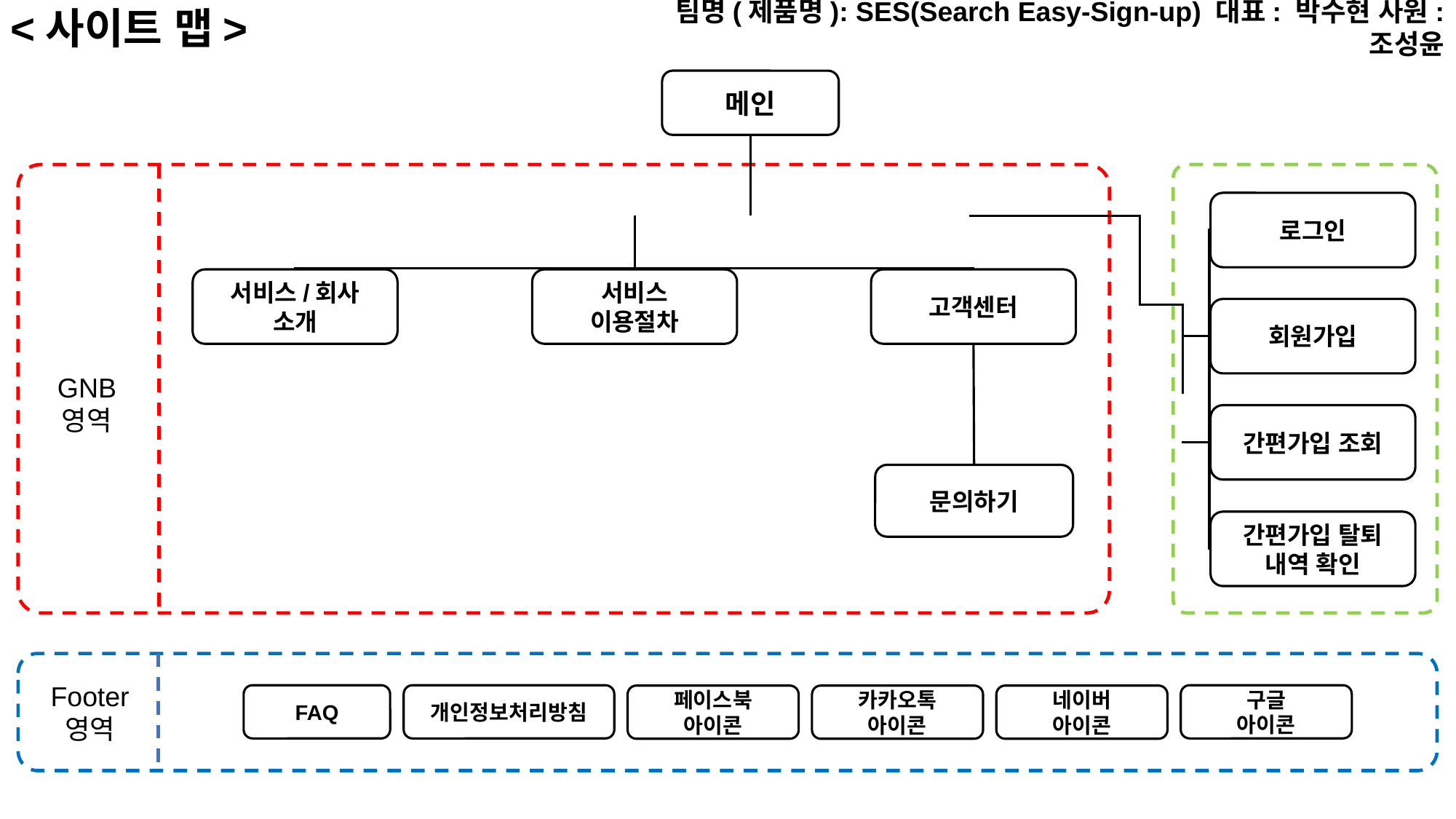

<사이트 맵>
팀명(제품명): SES(Search Easy-Sign-up) 대표: 박수현 사원: 조성윤
메인

로그인
회원가입
간편가입 조회
간편가입 탈퇴 내역 확인
서비스/회사
소개
서비스
이용절차
고객센터
GNB
영역
문의하기

Footer
영역
FAQ
개인정보처리방침
구글
아이콘
카카오톡
아이콘
네이버
아이콘
페이스북
아이콘